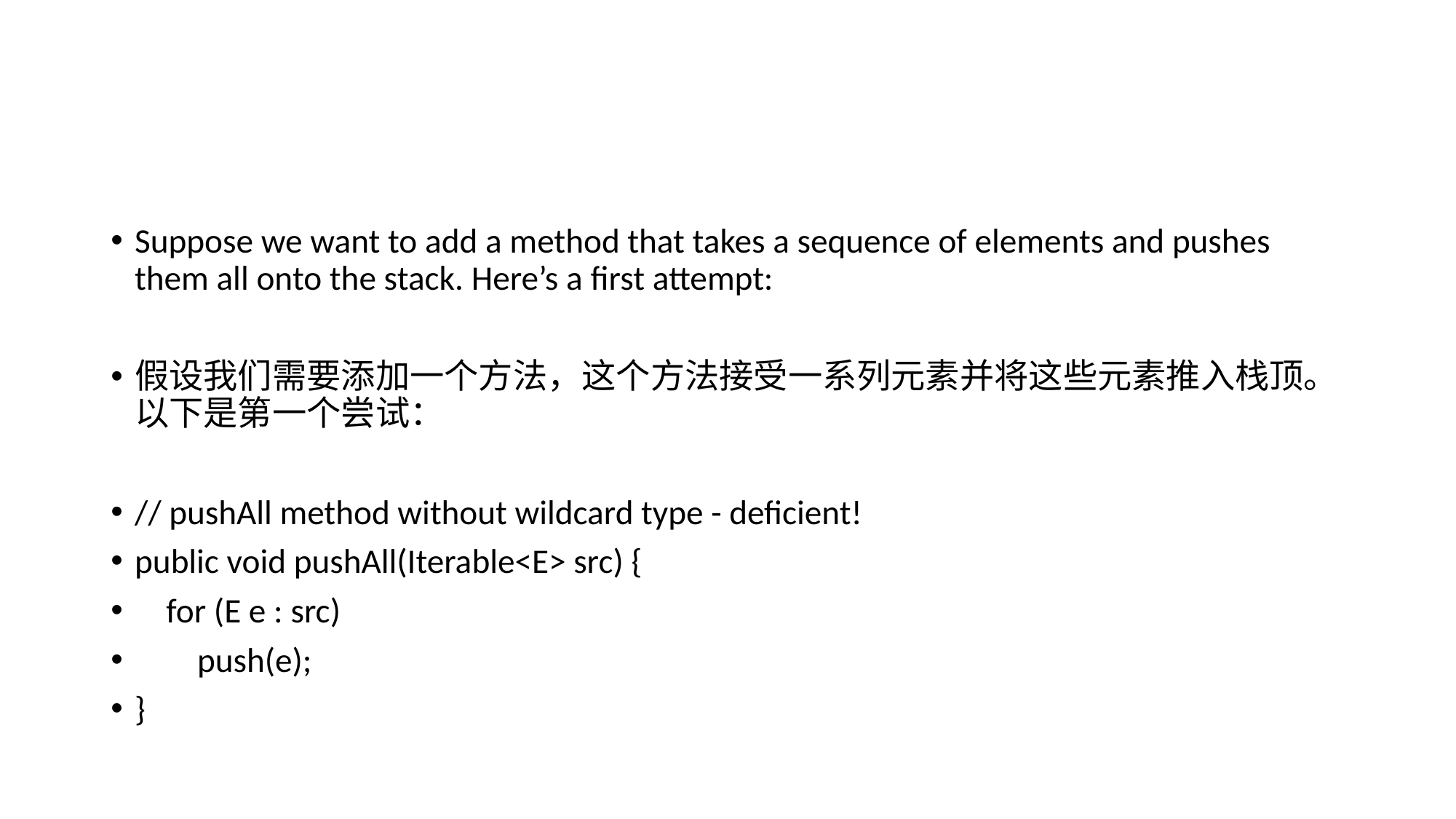

#
Suppose we want to add a method that takes a sequence of elements and pushes them all onto the stack. Here’s a first attempt:

假设我们需要添加一个方法，这个方法接受一系列元素并将这些元素推入栈顶。以下是第一个尝试：

// pushAll method without wildcard type - deficient!
public void pushAll(Iterable<E> src) {
    for (E e : src)
        push(e);
}